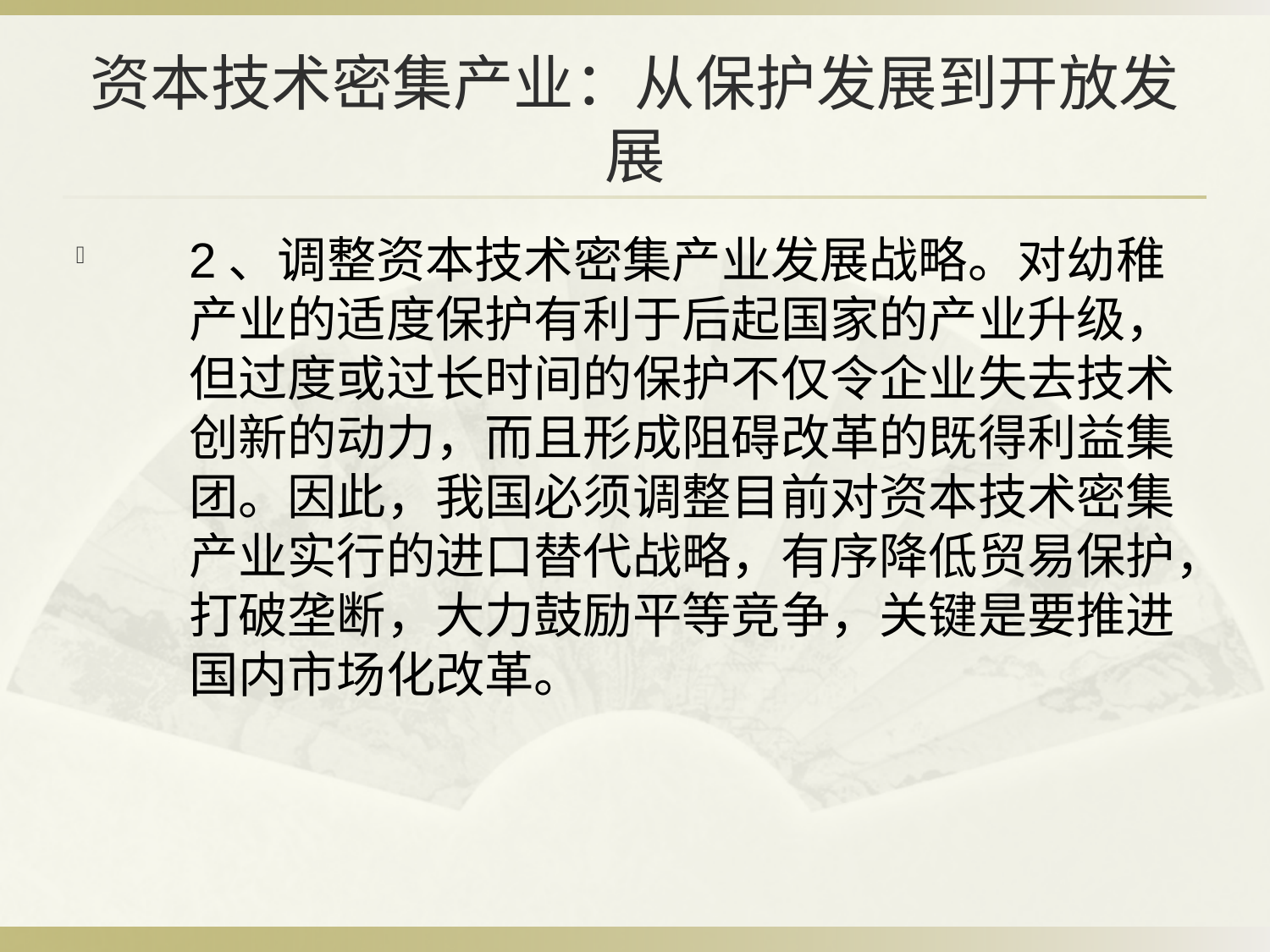

# 资本技术密集产业：从保护发展到开放发展
2、调整资本技术密集产业发展战略。对幼稚产业的适度保护有利于后起国家的产业升级，但过度或过长时间的保护不仅令企业失去技术创新的动力，而且形成阻碍改革的既得利益集团。因此，我国必须调整目前对资本技术密集产业实行的进口替代战略，有序降低贸易保护，打破垄断，大力鼓励平等竞争，关键是要推进国内市场化改革。